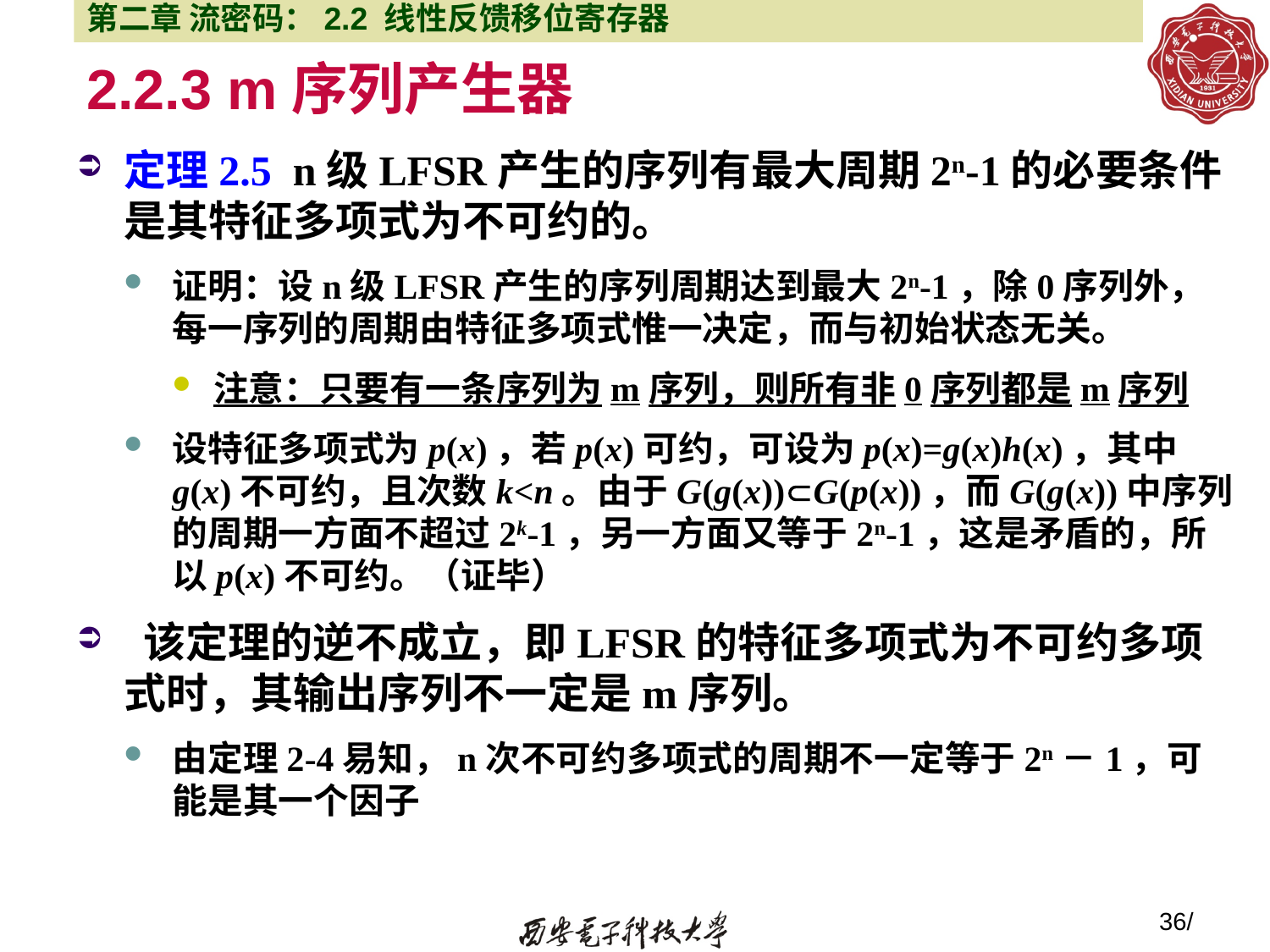

第二章 流密码：2.2 线性反馈移位寄存器
# 2.2.3 m序列产生器
定理2.5  n级LFSR产生的序列有最大周期2n-1的必要条件是其特征多项式为不可约的。
证明：设n级LFSR产生的序列周期达到最大2n-1，除0序列外，每一序列的周期由特征多项式惟一决定，而与初始状态无关。
注意：只要有一条序列为m序列，则所有非0序列都是m序列
设特征多项式为p(x)，若p(x)可约，可设为p(x)=g(x)h(x)，其中g(x)不可约，且次数k<n。由于G(g(x))⊂G(p(x))，而G(g(x))中序列的周期一方面不超过2k-1，另一方面又等于2n-1，这是矛盾的，所以p(x)不可约。（证毕）
 该定理的逆不成立，即LFSR的特征多项式为不可约多项式时，其输出序列不一定是m序列。
由定理2-4易知，n次不可约多项式的周期不一定等于2n－1，可能是其一个因子
36/